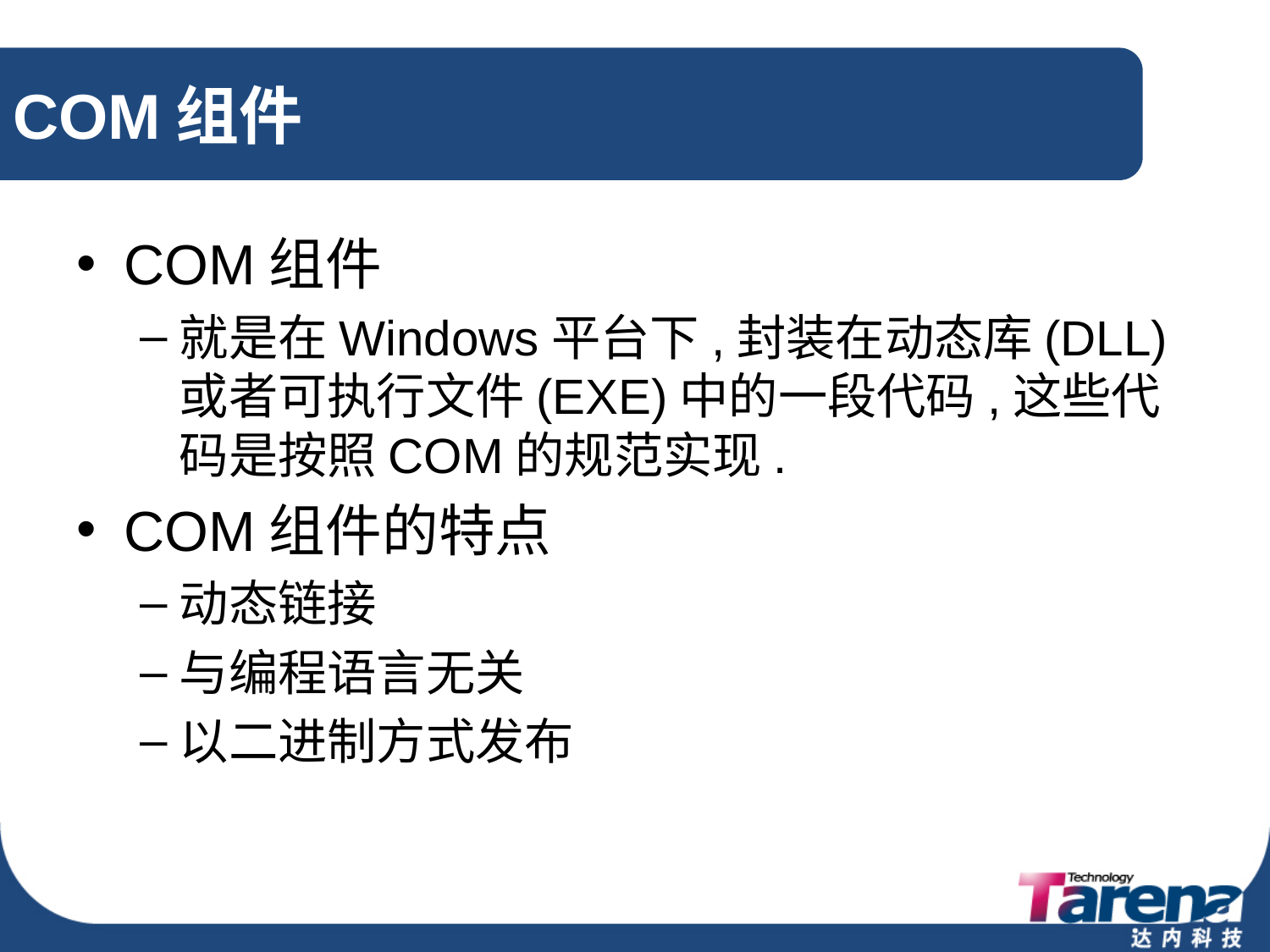

# COM组件
COM组件
就是在Windows平台下,封装在动态库(DLL)或者可执行文件(EXE)中的一段代码,这些代码是按照COM的规范实现.
COM组件的特点
动态链接
与编程语言无关
以二进制方式发布